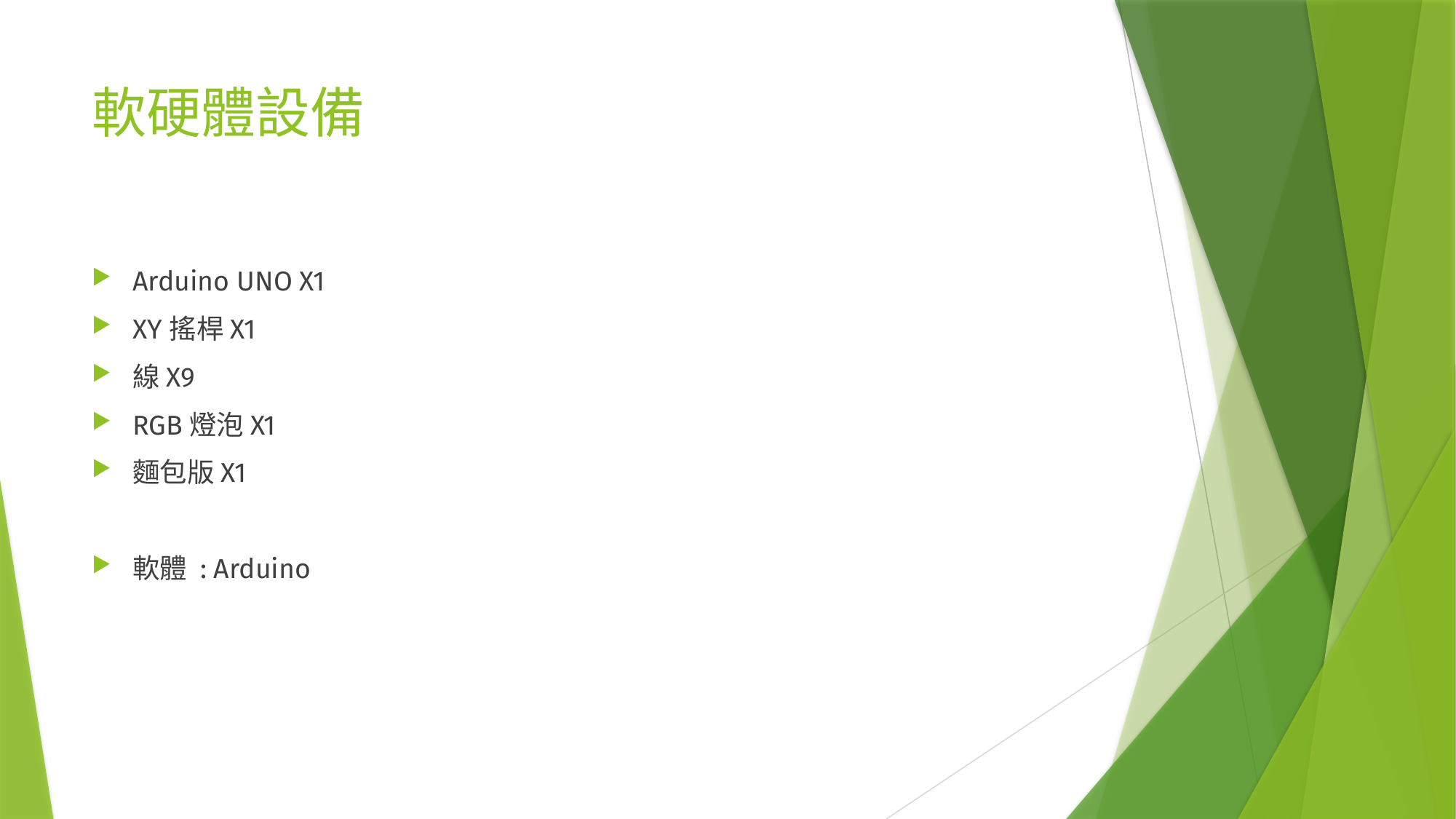

# 軟硬體設備
Arduino UNO X1
XY搖桿X1
線X9
RGB燈泡X1
麵包版X1

軟體 : Arduino